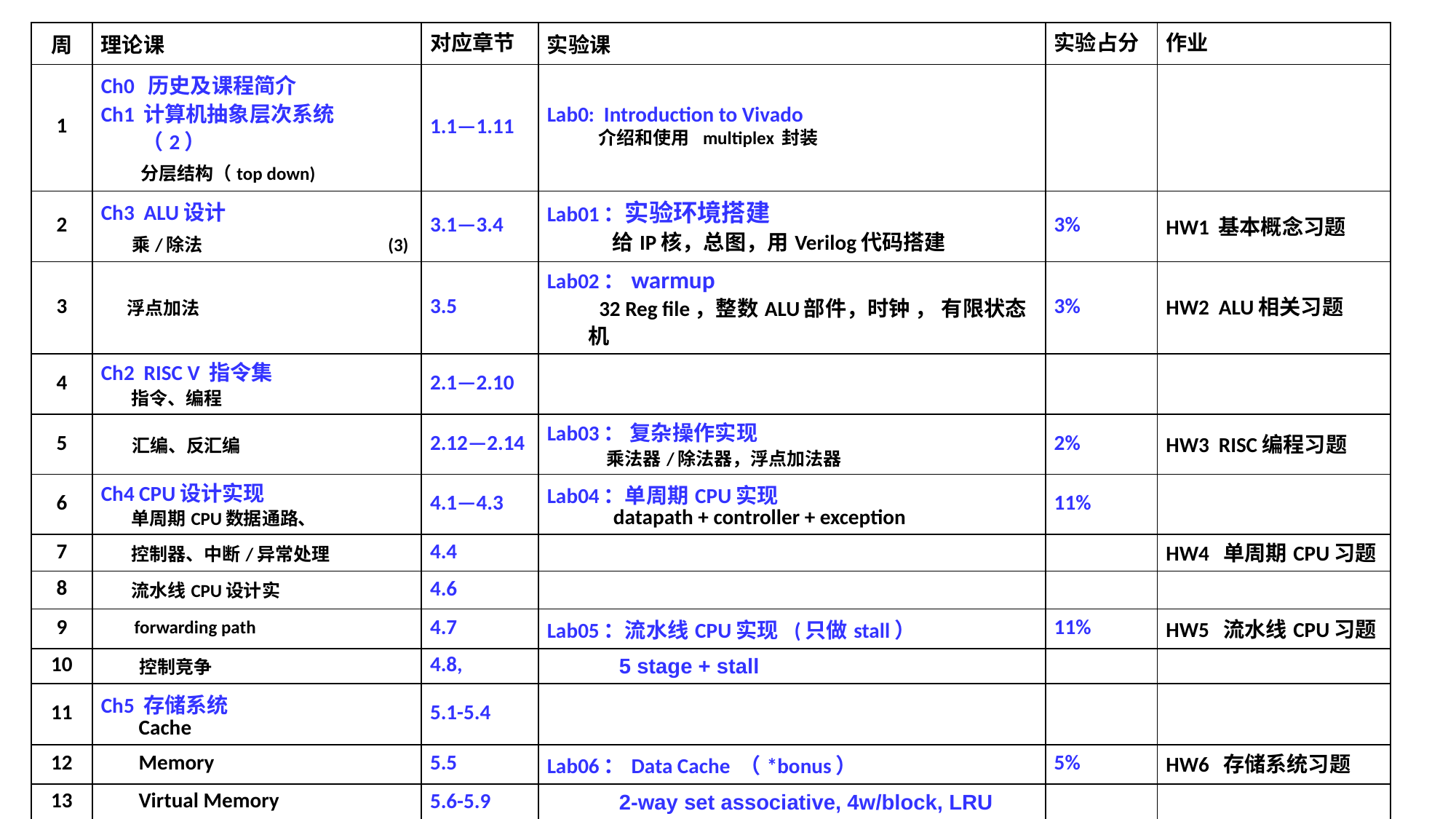

| 周 | 理论课 | 对应章节 | 实验课 | 实验占分 | 作业 |
| --- | --- | --- | --- | --- | --- |
| 1 | Ch0 历史及课程简介 Ch1 计算机抽象层次系统 （2） 分层结构（top down) | 1.1—1.11 | Lab0: Introduction to Vivado 介绍和使用 multiplex 封装 |  |  |
| 2 | Ch3 ALU设计 乘/除法 (3) | 3.1—3.4 | Lab01：实验环境搭建 给IP核，总图，用Verilog代码搭建 | 3% | HW1 基本概念习题 |
| 3 | 浮点加法 | 3.5 | Lab02：warmup 32 Reg file，整数ALU部件，时钟 ， 有限状态机 | 3% | HW2 ALU相关习题 |
| 4 | Ch2 RISC V 指令集 指令、编程 | 2.1—2.10 |  |  |  |
| 5 | 汇编、反汇编 | 2.12—2.14 | Lab03： 复杂操作实现 乘法器/除法器，浮点加法器 | 2% | HW3 RISC编程习题 |
| 6 | Ch4 CPU设计实现 单周期CPU数据通路、 | 4.1—4.3 | Lab04：单周期CPU实现 datapath + controller + exception | 11% |  |
| 7 | 控制器、中断/异常处理 | 4.4 |  |  | HW4 单周期CPU习题 |
| 8 | 流水线CPU设计实 | 4.6 |  |  |  |
| 9 | forwarding path | 4.7 | Lab05：流水线CPU实现 (只做stall） | 11% | HW5 流水线CPU习题 |
| 10 | 控制竞争 | 4.8, | 5 stage + stall |  |  |
| 11 | Ch5 存储系统 Cache | 5.1-5.4 |  |  |  |
| 12 | Memory | 5.5 | Lab06：Data Cache （\*bonus） | 5% | HW6 存储系统习题 |
| 13 | Virtual Memory | 5.6-5.9 | 2-way set associative, 4w/block, LRU |  |  |
| 14 | Ch6 I/O 系统 trap, 中断 |  |  |  |  |
| 15 | 总线、pooling/Interruption/DMA | app. |  | app. |  |
| 16 | Review |  |  |  |  |